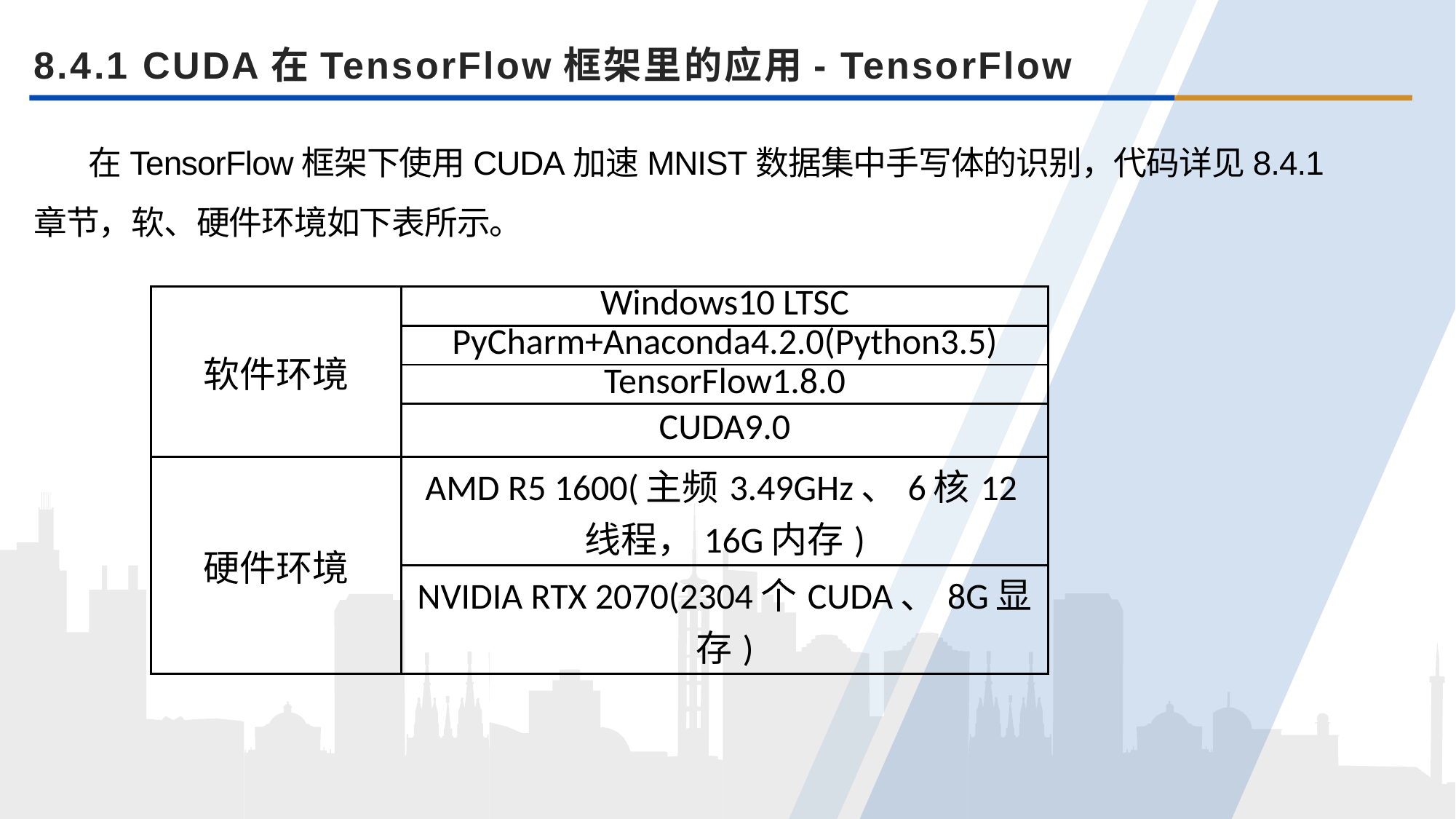

8.4.1 CUDA在TensorFlow框架里的应用- TensorFlow
在TensorFlow框架下使用CUDA加速MNIST数据集中手写体的识别，代码详见8.4.1章节，软、硬件环境如下表所示。

| 软件环境 | Windows10 LTSC |
| --- | --- |
|  | PyCharm+Anaconda4.2.0(Python3.5) |
|  | TensorFlow1.8.0 |
|  | CUDA9.0 |
| 硬件环境 | AMD R5 1600(主频3.49GHz、6核12线程，16G内存) |
|  | NVIDIA RTX 2070(2304个CUDA、8G显存) |